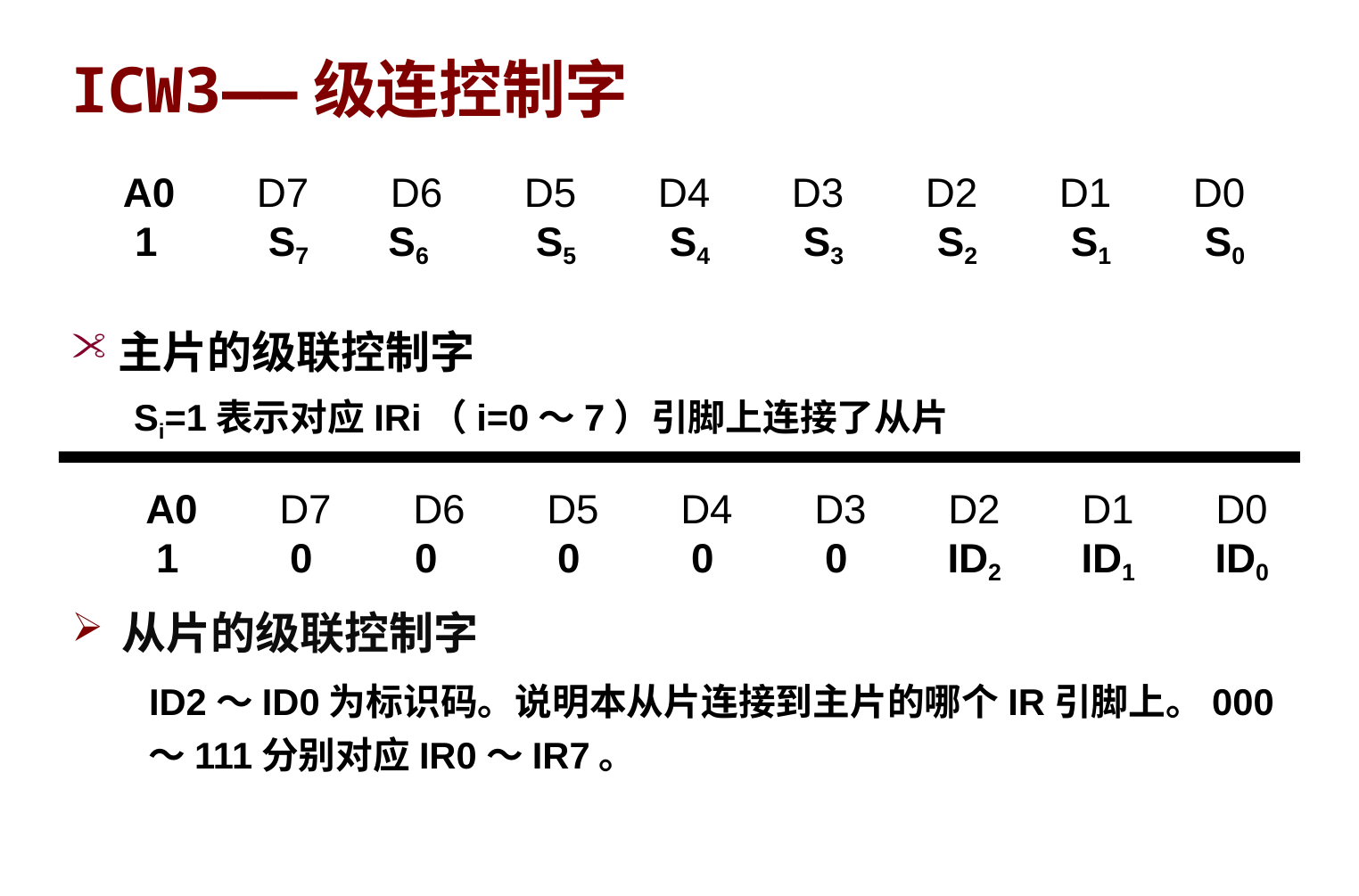

# ICW3——级连控制字
A0   	D7	D6     	D5     	D4   	D3  	D2   	D1   	D0
 1	 S7       S6 	 S5 	 S4 	 S3 	 S2 	 S1 	 S0
主片的级联控制字
Si=1表示对应IRi（i=0～7）引脚上连接了从片

A0   	D7	D6     	D5     	D4   	D3  	D2   	D1   	D0
 1	 0         0	 0 	 0	 0 	ID2 	ID1 	ID0
从片的级联控制字
 ID2～ID0为标识码。说明本从片连接到主片的哪个IR引脚上。000～111分别对应IR0～IR7。